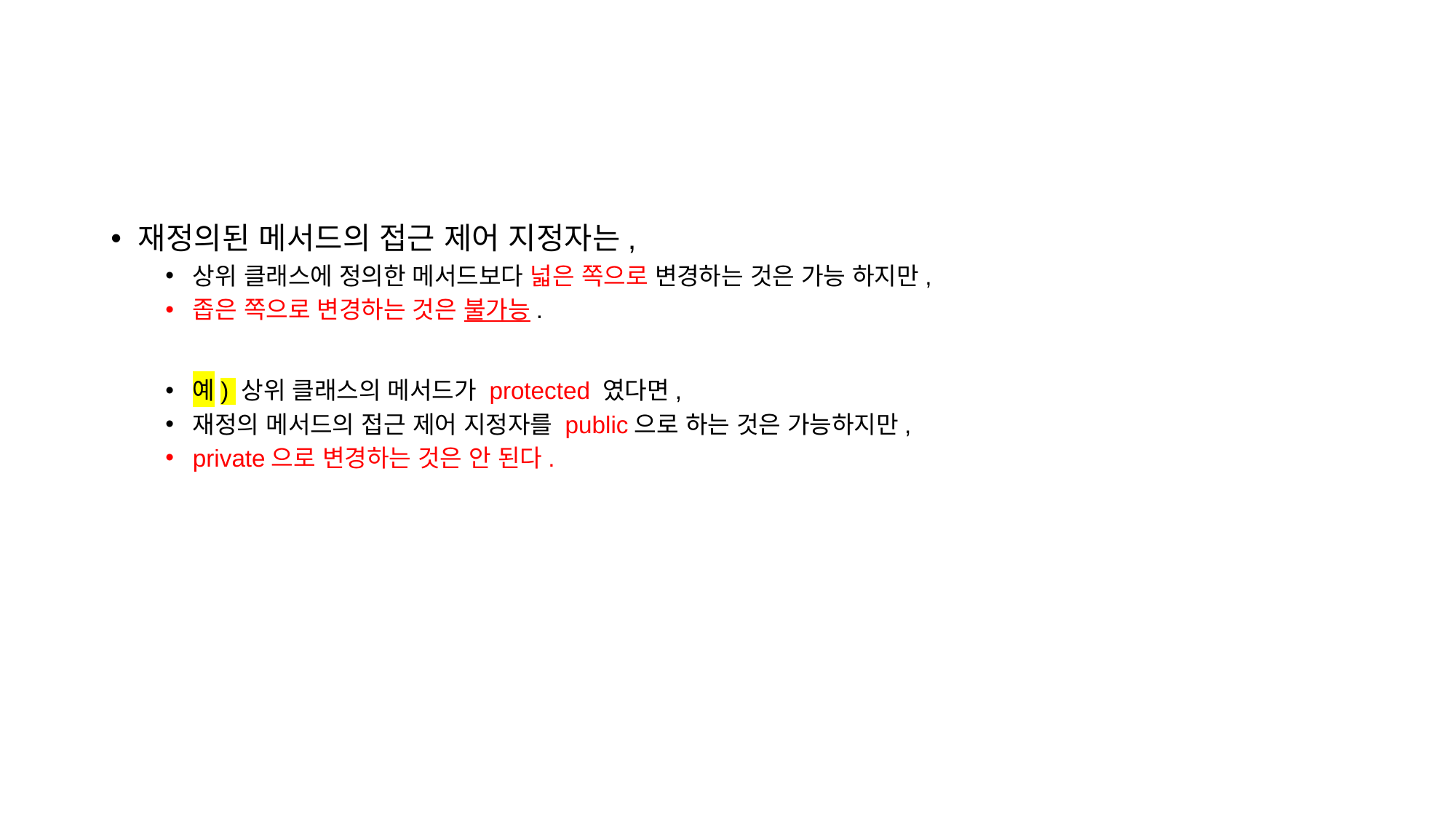

#
재정의된 메서드의 접근 제어 지정자는,
상위 클래스에 정의한 메서드보다 넓은 쪽으로 변경하는 것은 가능 하지만,
좁은 쪽으로 변경하는 것은 불가능.

예) 상위 클래스의 메서드가 protected 였다면,
재정의 메서드의 접근 제어 지정자를 public으로 하는 것은 가능하지만,
private으로 변경하는 것은 안 된다.